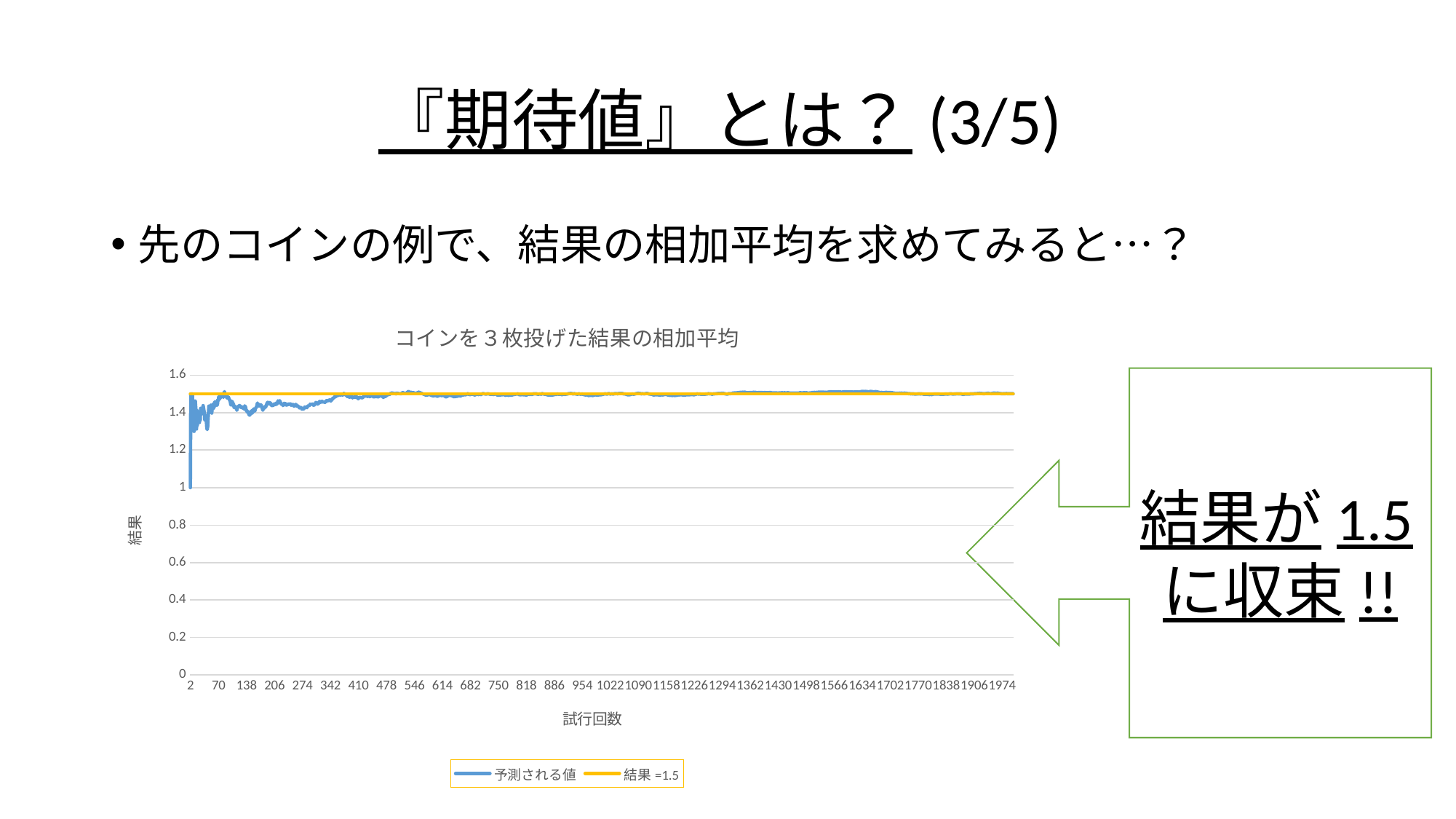

# 『期待値』とは？(3/5)
先のコインの例で、結果の相加平均を求めてみると…？

### Chart: コインを３枚投げた結果の相加平均

| Category |  |  |
|---|---|---|
結果が1.5に収束!!